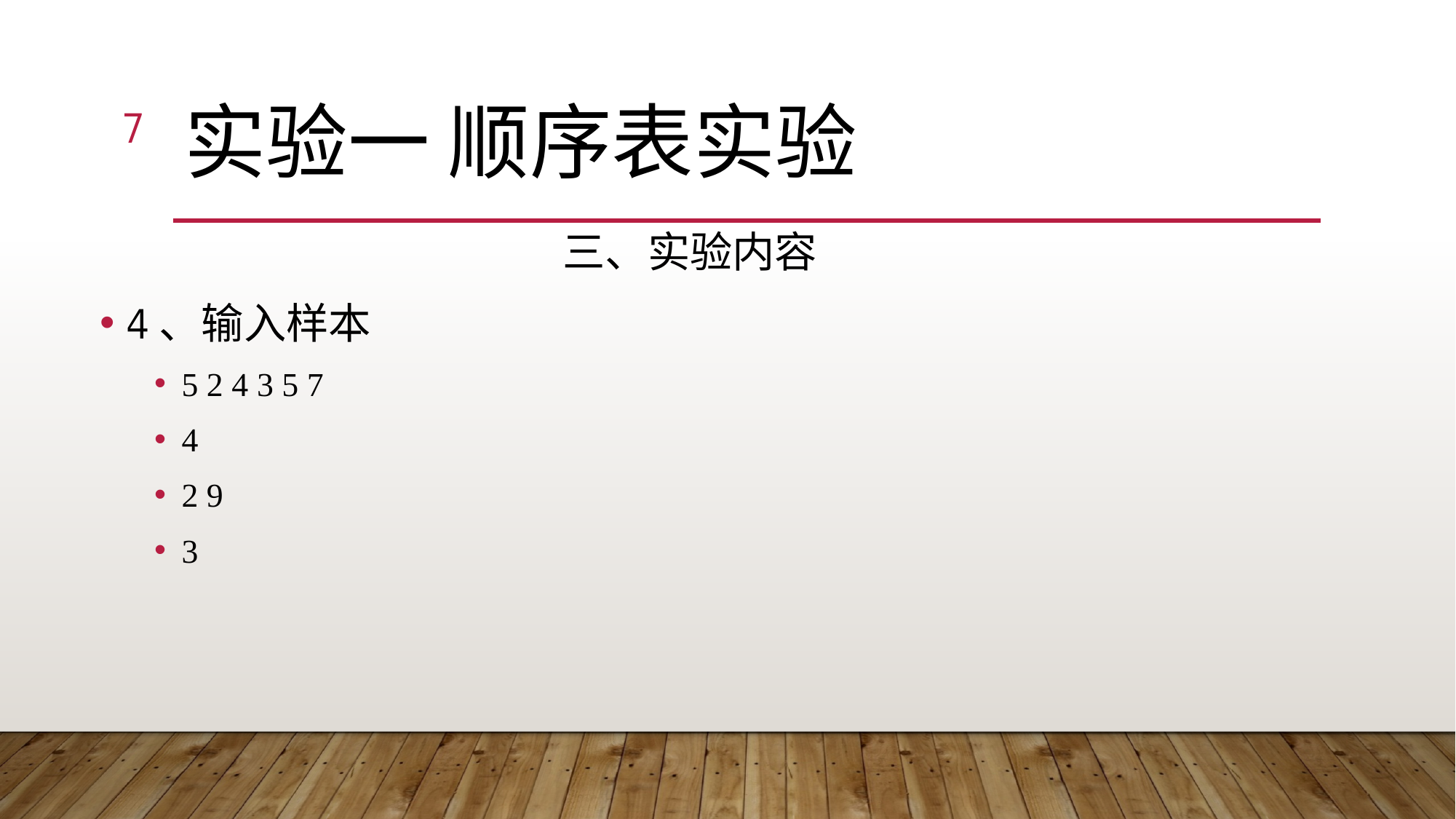

7
# 实验一 顺序表实验
三、实验内容
4、输入样本
5 2 4 3 5 7
4
2 9
3